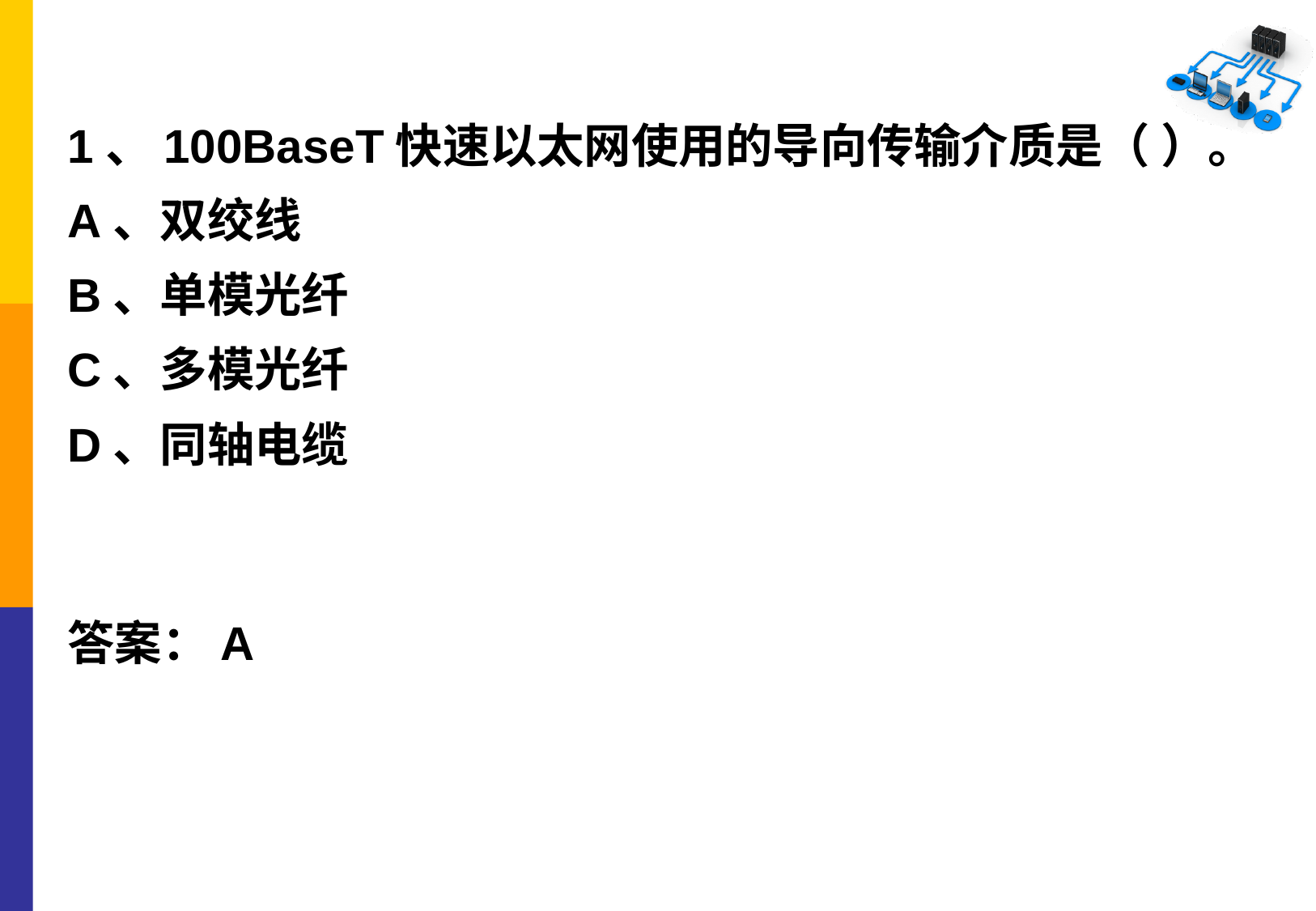

1、100BaseT快速以太网使用的导向传输介质是（ ）。
A、双绞线
B、单模光纤
C、多模光纤
D、同轴电缆
答案：A